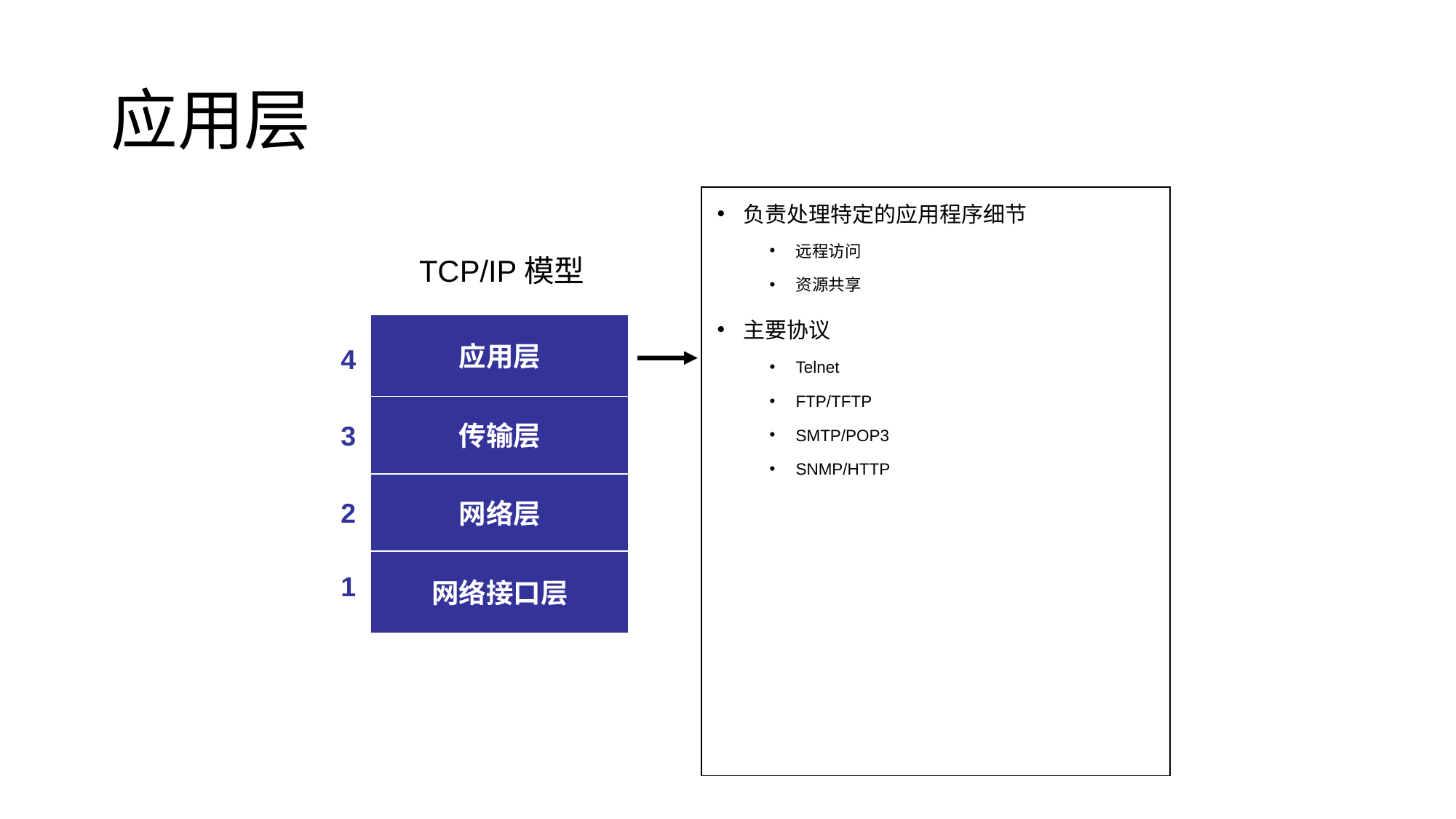

# 应用层
负责处理特定的应用程序细节
远程访问
资源共享
主要协议
Telnet
FTP/TFTP
SMTP/POP3
SNMP/HTTP

TCP/IP模型
应用层
4

传输层
3
网络层
2
网络接口层
1